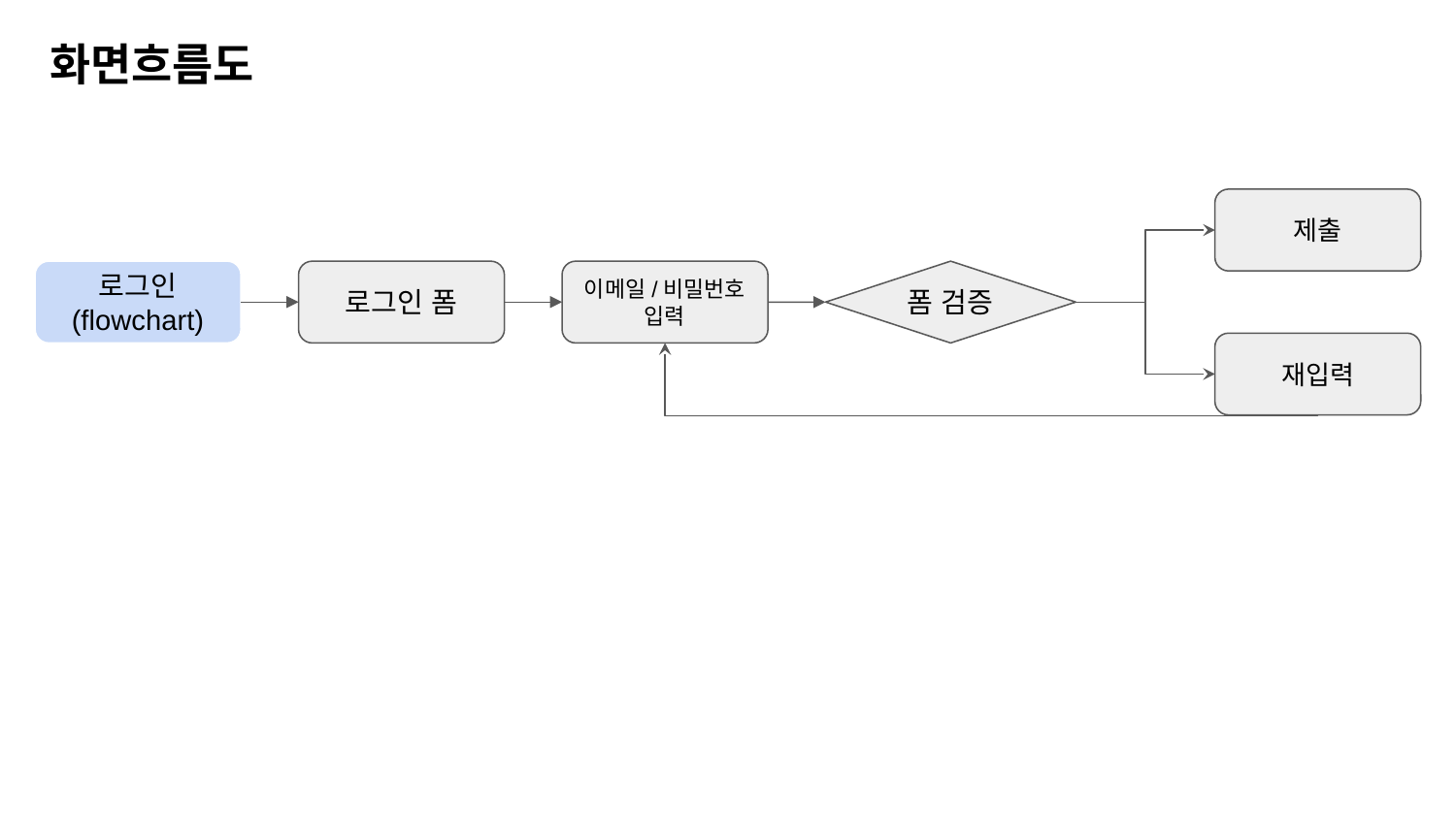

화면흐름도
제출
로그인 (flowchart)
로그인 폼
이메일/비밀번호 입력
폼 검증
재입력